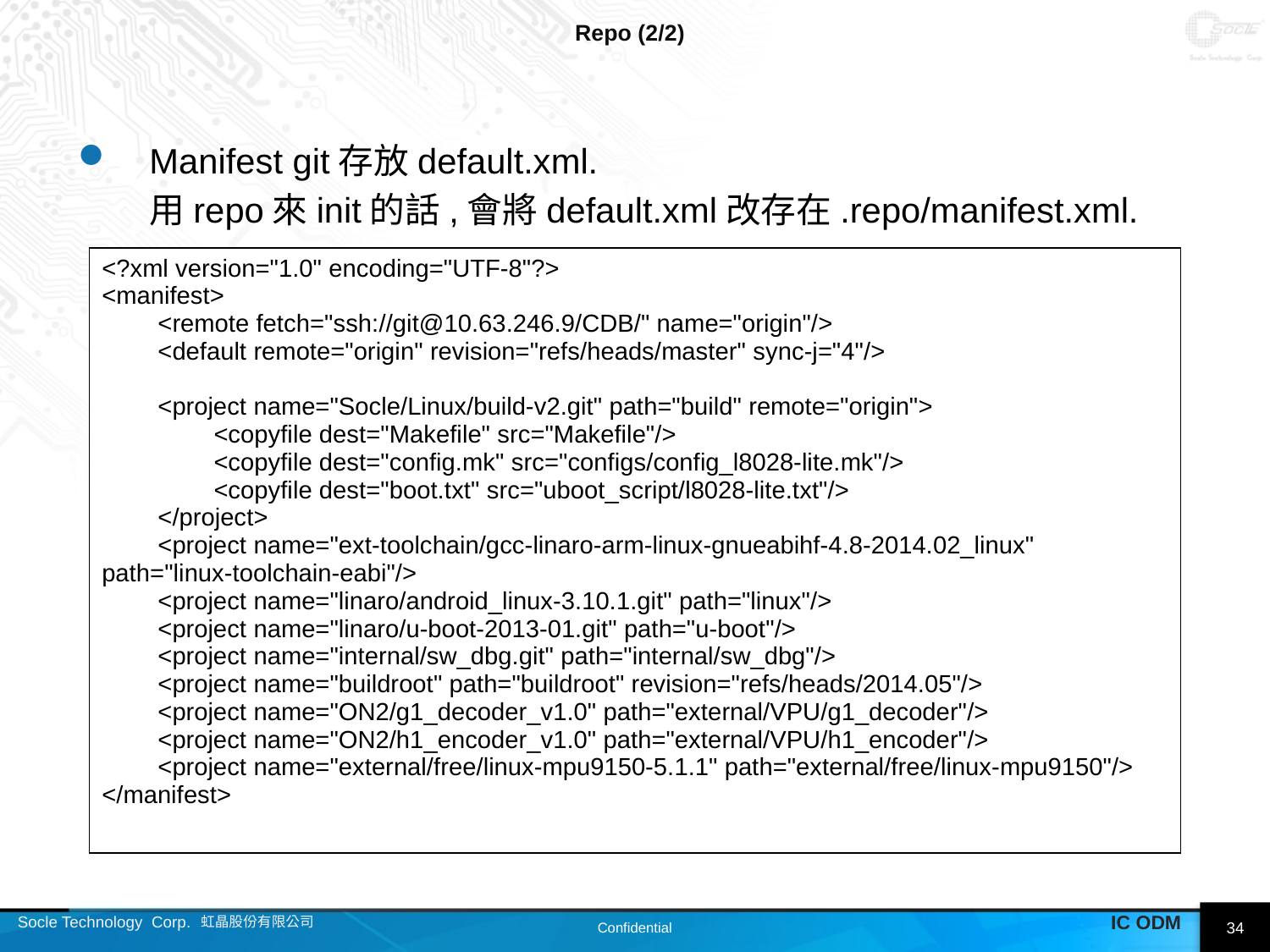

# Repo (2/2)
Manifest git存放default.xml.
	用repo來init的話,會將default.xml改存在.repo/manifest.xml.

| <?xml version="1.0" encoding="UTF-8"?> <manifest> <remote fetch="ssh://git@10.63.246.9/CDB/" name="origin"/> <default remote="origin" revision="refs/heads/master" sync-j="4"/> <project name="Socle/Linux/build-v2.git" path="build" remote="origin"> <copyfile dest="Makefile" src="Makefile"/> <copyfile dest="config.mk" src="configs/config\_l8028-lite.mk"/> <copyfile dest="boot.txt" src="uboot\_script/l8028-lite.txt"/> </project> <project name="ext-toolchain/gcc-linaro-arm-linux-gnueabihf-4.8-2014.02\_linux" path="linux-toolchain-eabi"/> <project name="linaro/android\_linux-3.10.1.git" path="linux"/> <project name="linaro/u-boot-2013-01.git" path="u-boot"/> <project name="internal/sw\_dbg.git" path="internal/sw\_dbg"/> <project name="buildroot" path="buildroot" revision="refs/heads/2014.05"/> <project name="ON2/g1\_decoder\_v1.0" path="external/VPU/g1\_decoder"/> <project name="ON2/h1\_encoder\_v1.0" path="external/VPU/h1\_encoder"/> <project name="external/free/linux-mpu9150-5.1.1" path="external/free/linux-mpu9150"/> </manifest> |
| --- |